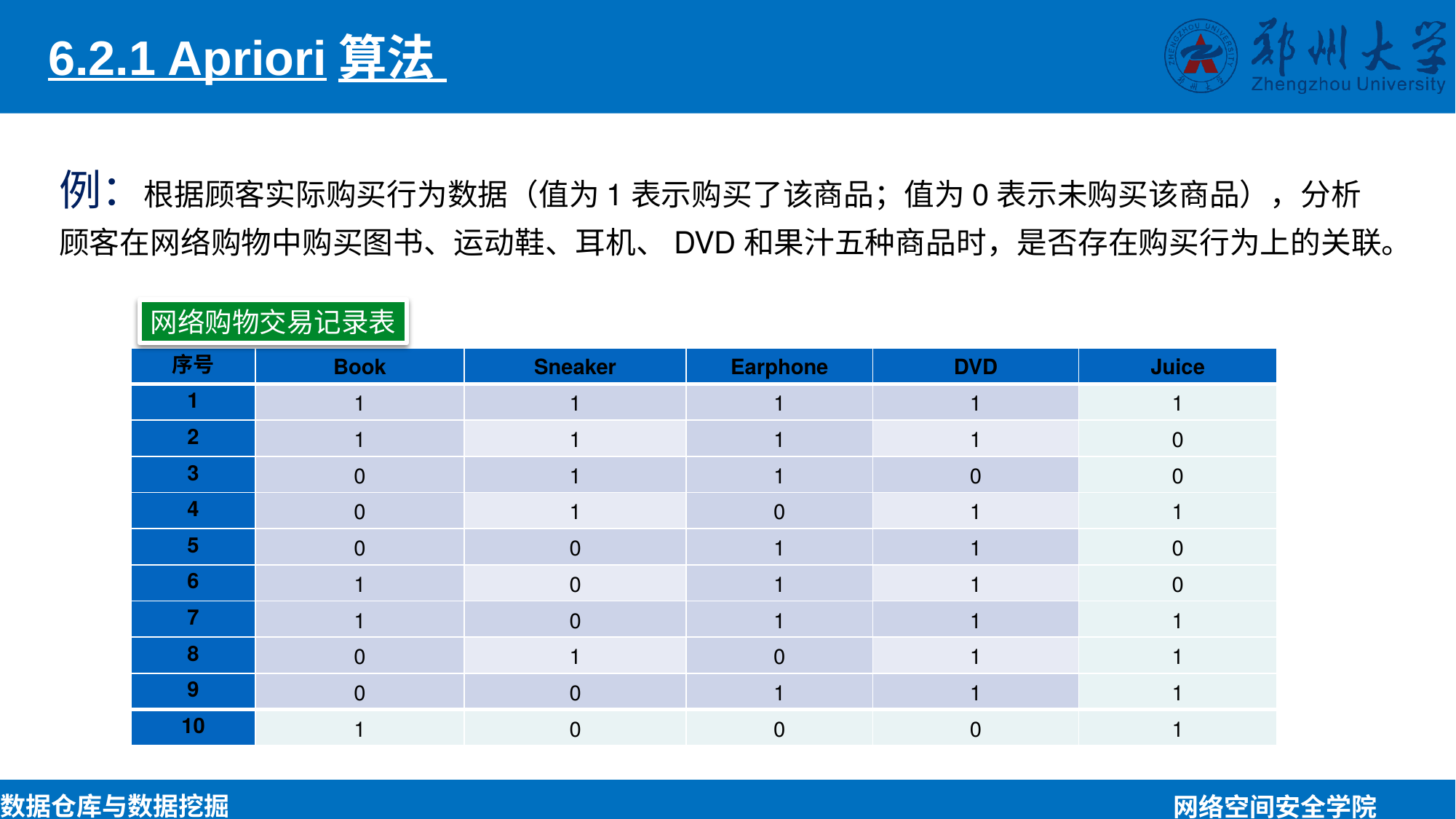

6.2.1 Apriori算法
例：根据顾客实际购买行为数据（值为1表示购买了该商品；值为0表示未购买该商品），分析顾客在网络购物中购买图书、运动鞋、耳机、DVD和果汁五种商品时，是否存在购买行为上的关联。
网络购物交易记录表
| 序号 | Book | Sneaker | Earphone | DVD | Juice |
| --- | --- | --- | --- | --- | --- |
| 1 | 1 | 1 | 1 | 1 | 1 |
| 2 | 1 | 1 | 1 | 1 | 0 |
| 3 | 0 | 1 | 1 | 0 | 0 |
| 4 | 0 | 1 | 0 | 1 | 1 |
| 5 | 0 | 0 | 1 | 1 | 0 |
| 6 | 1 | 0 | 1 | 1 | 0 |
| 7 | 1 | 0 | 1 | 1 | 1 |
| 8 | 0 | 1 | 0 | 1 | 1 |
| 9 | 0 | 0 | 1 | 1 | 1 |
| 10 | 1 | 0 | 0 | 0 | 1 |